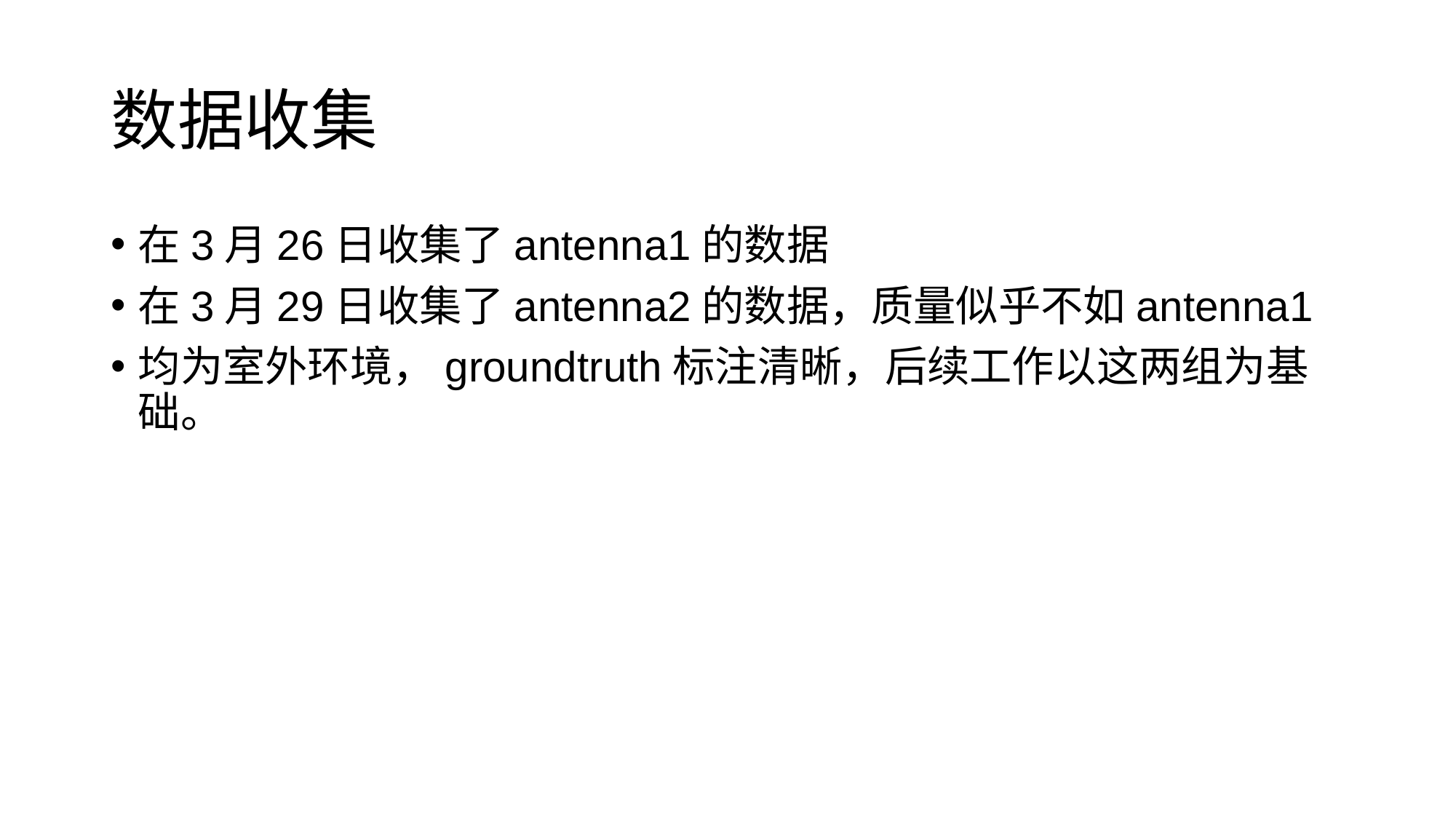

# 数据收集
在3月26日收集了antenna1的数据
在3月29日收集了antenna2的数据，质量似乎不如antenna1
均为室外环境，groundtruth标注清晰，后续工作以这两组为基础。